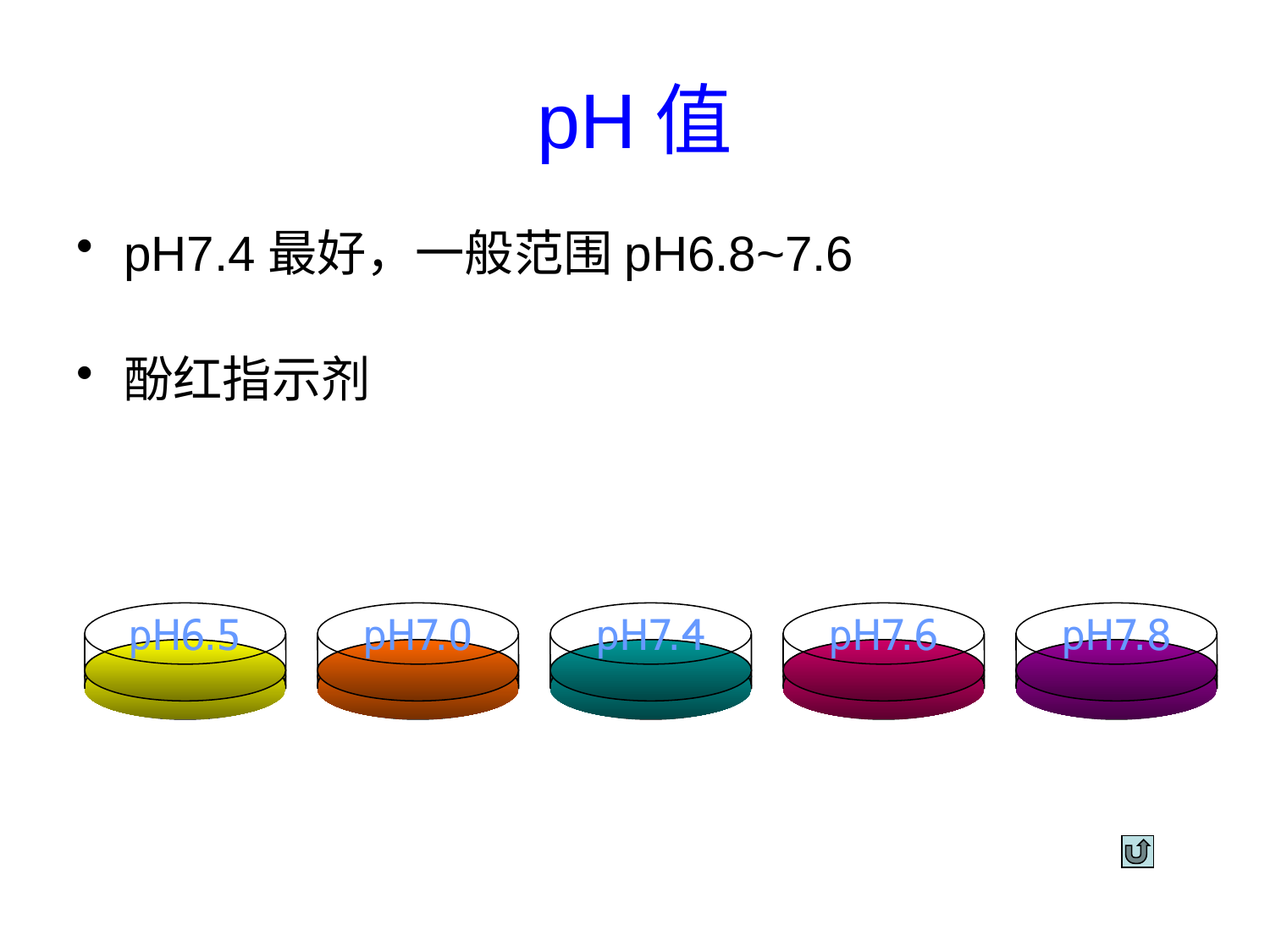

# pH值
pH7.4最好，一般范围pH6.8~7.6

酚红指示剂

pH6.5

pH7.0

pH7.4

pH7.6

pH7.8